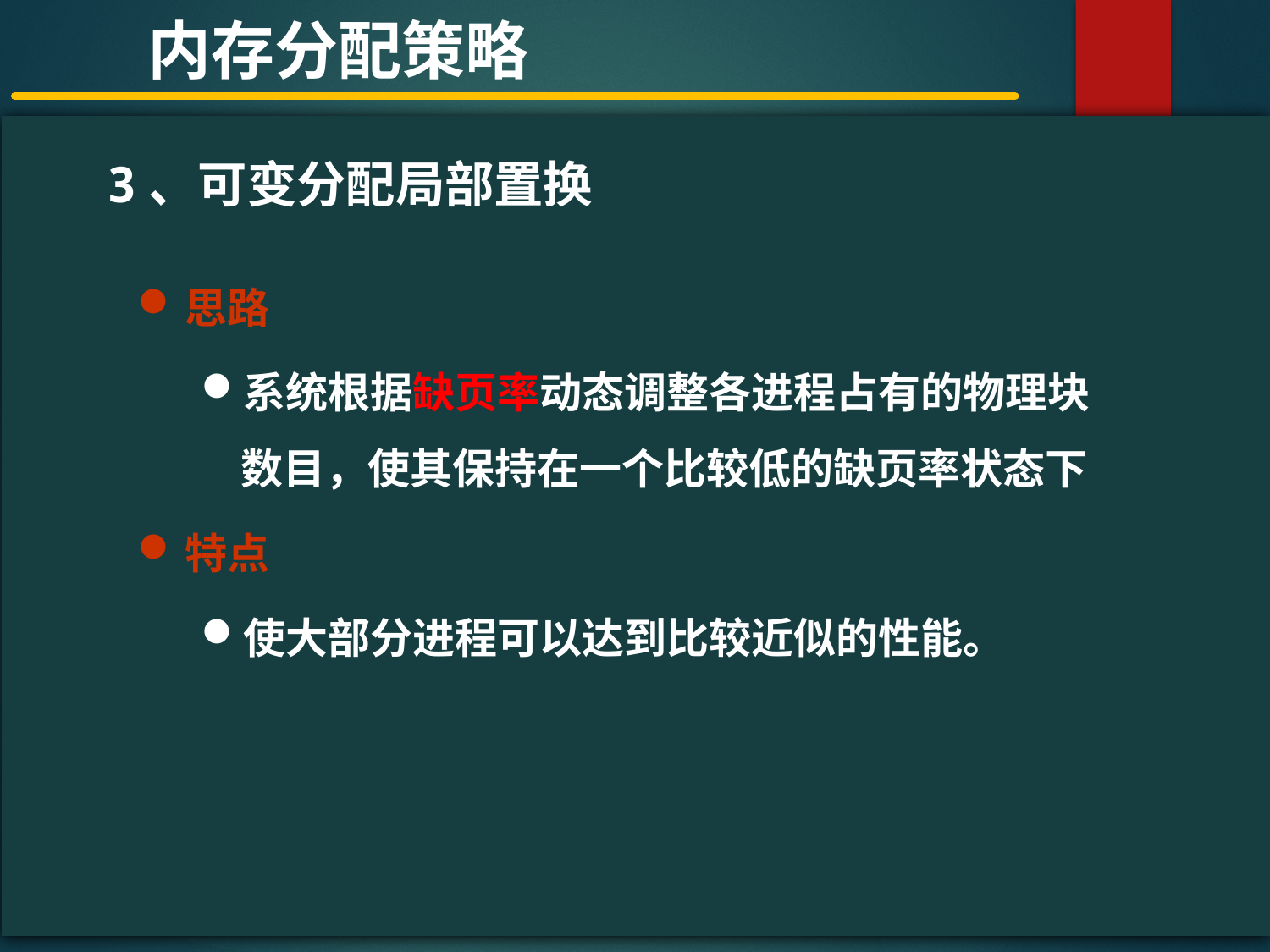

内存分配策略
#
3、可变分配局部置换
思路
系统根据缺页率动态调整各进程占有的物理块数目，使其保持在一个比较低的缺页率状态下
特点
使大部分进程可以达到比较近似的性能。